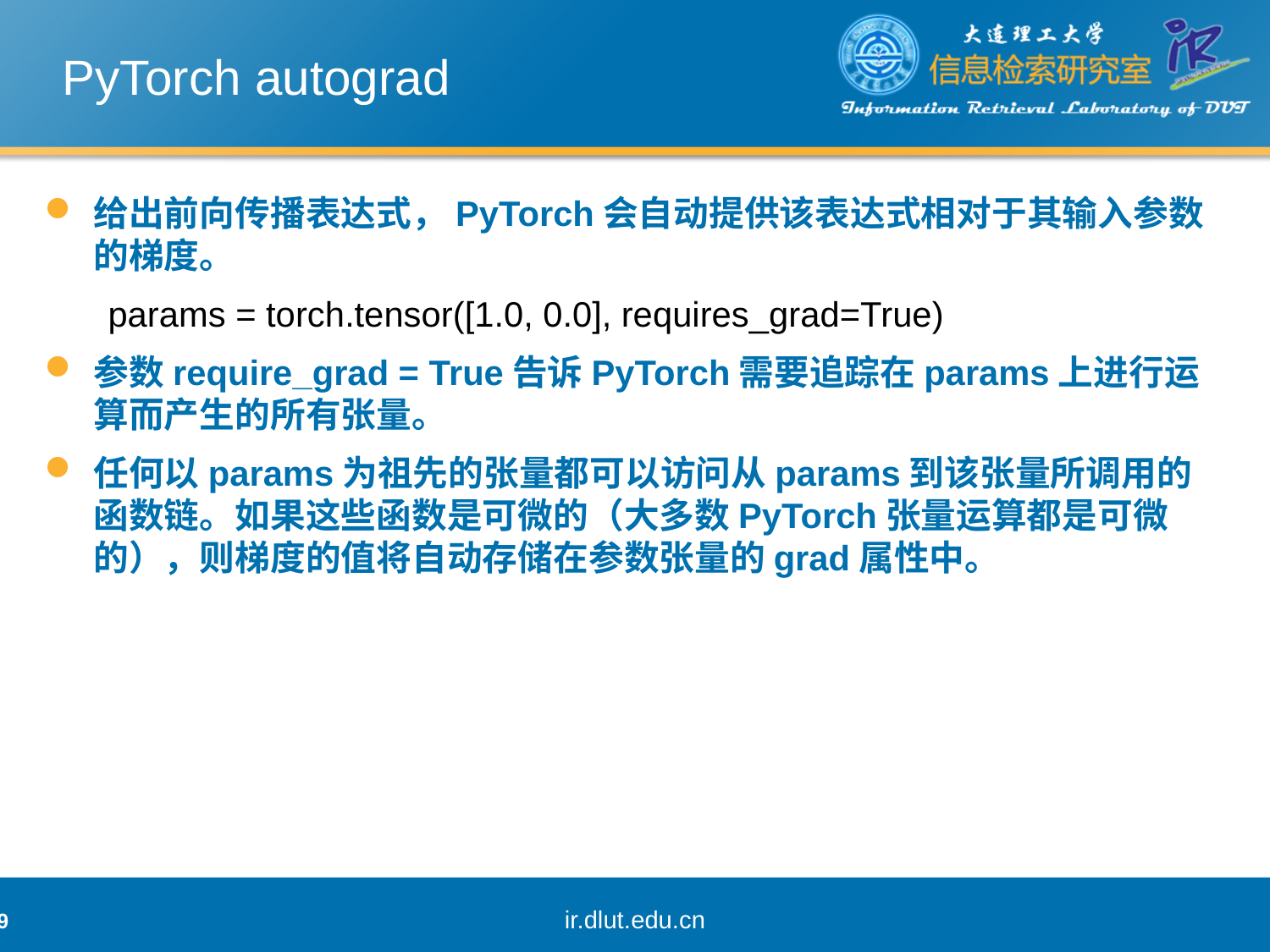

# PyTorch autograd
给出前向传播表达式，PyTorch会自动提供该表达式相对于其输入参数的梯度。
params = torch.tensor([1.0, 0.0], requires_grad=True)
参数require_grad = True告诉PyTorch需要追踪在params上进行运算而产生的所有张量。
任何以params为祖先的张量都可以访问从params到该张量所调用的函数链。如果这些函数是可微的（大多数PyTorch张量运算都是可微的），则梯度的值将自动存储在参数张量的grad属性中。
9